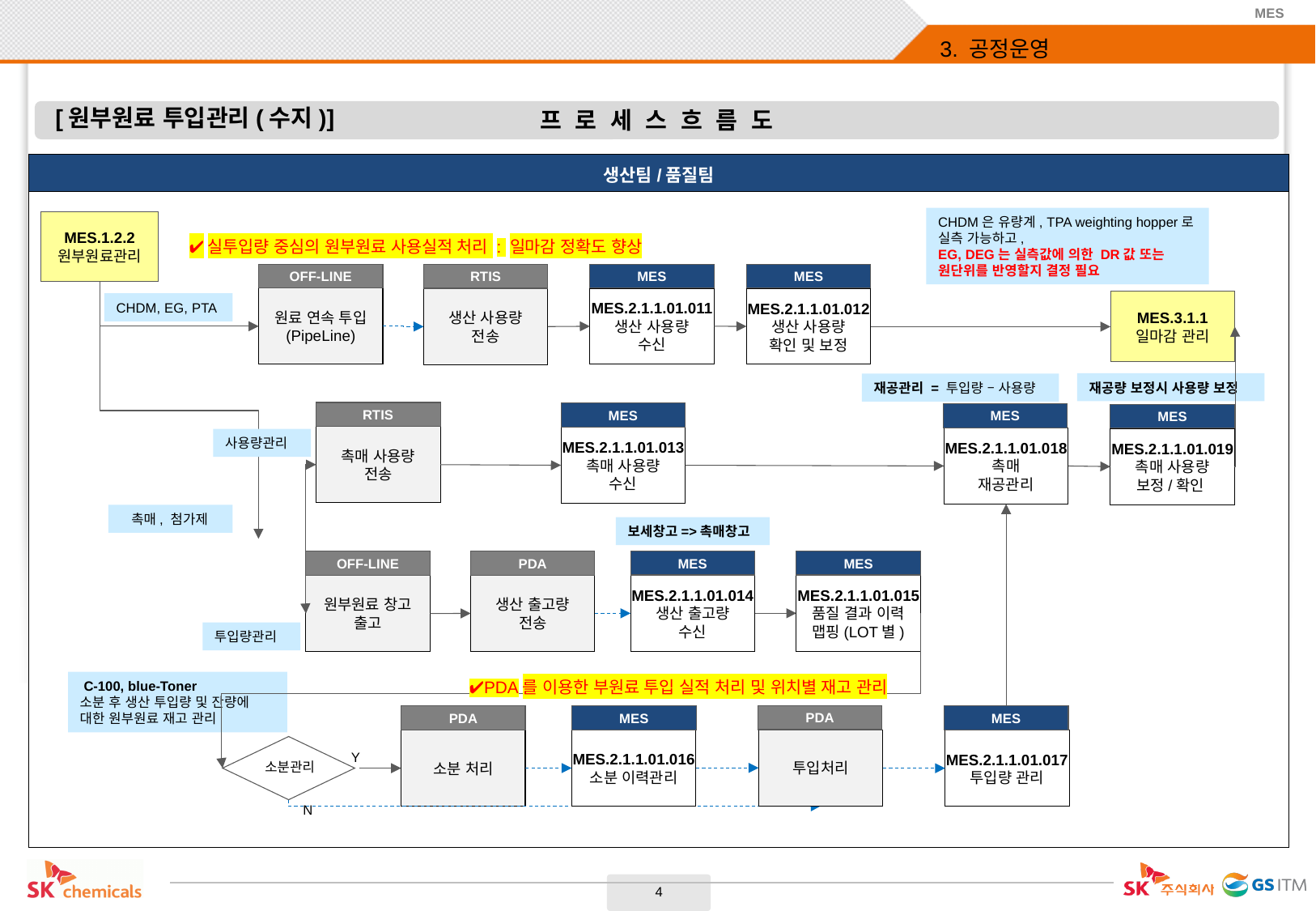

# 3. 공정운영
[원부원료 투입관리(수지)]
| 생산팀/품질팀 |
| --- |
|  |
CHDM은 유량계, TPA weighting hopper로 실측 가능하고,
EG, DEG는 실측값에 의한 DR값 또는 원단위를 반영할지 결정 필요
MES.1.2.2
원부원료관리
✔실투입량 중심의 원부원료 사용실적 처리 : 일마감 정확도 향상
OFF-LINE
MES
MES
RTIS
원료 연속 투입
(PipeLine)
MES.2.1.1.01.011
생산 사용량
수신
MES.2.1.1.01.012
생산 사용량
확인 및 보정
생산 사용량
전송
MES.3.1.1
일마감 관리
CHDM, EG, PTA
재공량 보정시 사용량 보정
재공관리 = 투입량 – 사용량
RTIS
MES
MES
MES
촉매 사용량
전송
MES.2.1.1.01.013
촉매 사용량
수신
MES.2.1.1.01.018
촉매
재공관리
사용량관리
MES.2.1.1.01.019
촉매 사용량
보정/확인
  촉매, 첨가제
보세창고=>촉매창고
MES
MES
PDA
OFF-LINE
MES.2.1.1.01.014
생산 출고량
수신
MES.2.1.1.01.015
품질 결과 이력 맵핑(LOT별)
생산 출고량
전송
원부원료 창고
출고
투입량관리
✔PDA를 이용한 부원료 투입 실적 처리 및 위치별 재고 관리
 C-100, blue-Toner
소분 후 생산 투입량 및 잔량에
대한 원부원료 재고 관리
PDA
MES
PDA
MES
투입처리
MES.2.1.1.01.016
소분 이력관리
소분 처리
MES.2.1.1.01.017
투입량 관리

Y
소분관리
N